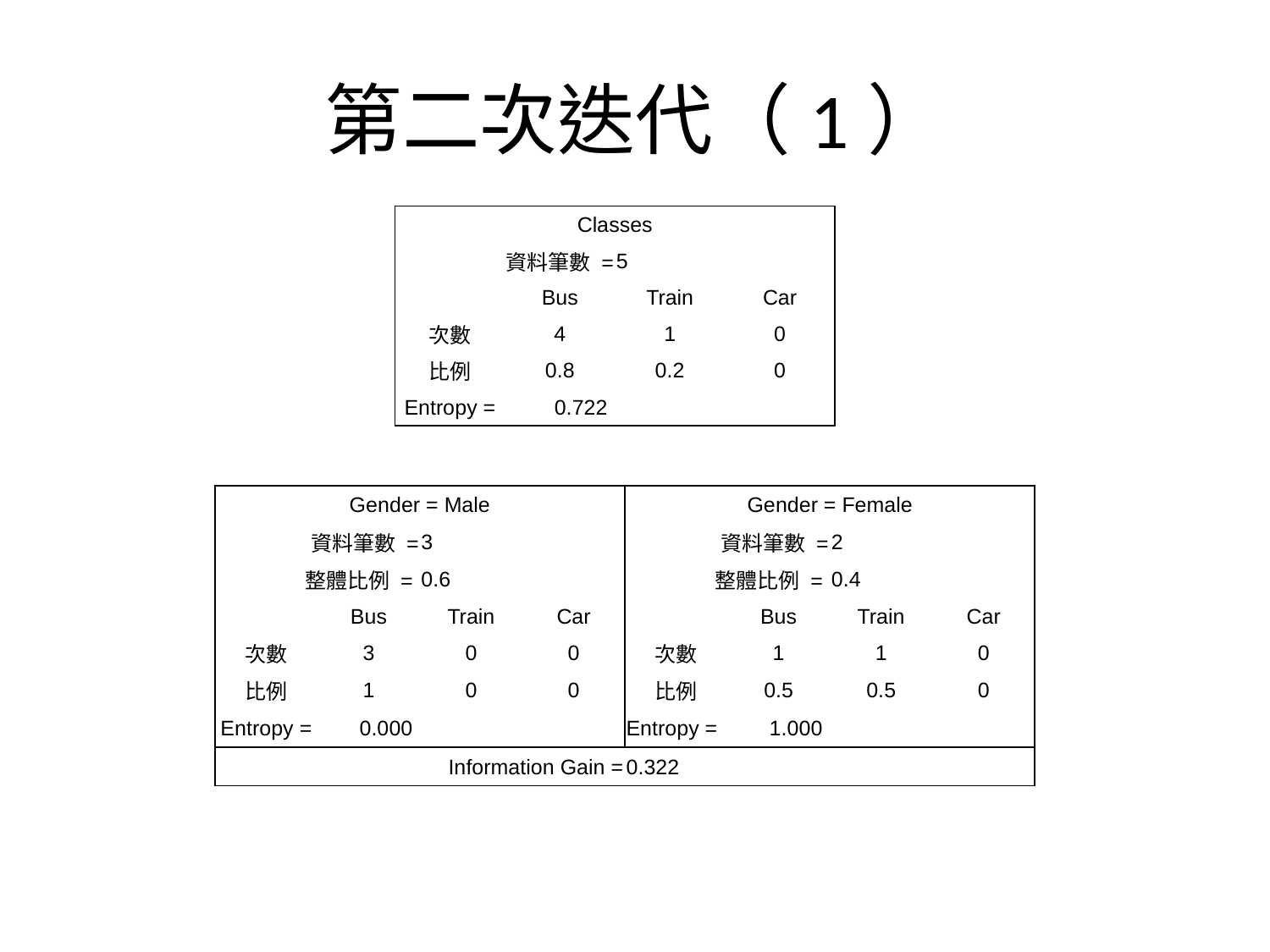

# 第二次迭代（1）
| Classes |  |  |  |
| --- | --- | --- | --- |
| 資料筆數 = |  | 5 |  |
|  | Bus | Train | Car |
| 次數 | 4 | 1 | 0 |
| 比例 | 0.8 | 0.2 | 0 |
| Entropy = | 0.722 |  |  |
| Gender = Male |  |  |  | Gender = Female |  |  |  |
| --- | --- | --- | --- | --- | --- | --- | --- |
| 資料筆數 = |  | 3 |  | 資料筆數 = |  | 2 |  |
| 整體比例 = |  | 0.6 |  | 整體比例 = |  | 0.4 |  |
|  | Bus | Train | Car |  | Bus | Train | Car |
| 次數 | 3 | 0 | 0 | 次數 | 1 | 1 | 0 |
| 比例 | 1 | 0 | 0 | 比例 | 0.5 | 0.5 | 0 |
| Entropy = | 0.000 |  |  | Entropy = | 1.000 |  |  |
| Information Gain = |  |  |  | 0.322 |  |  |  |